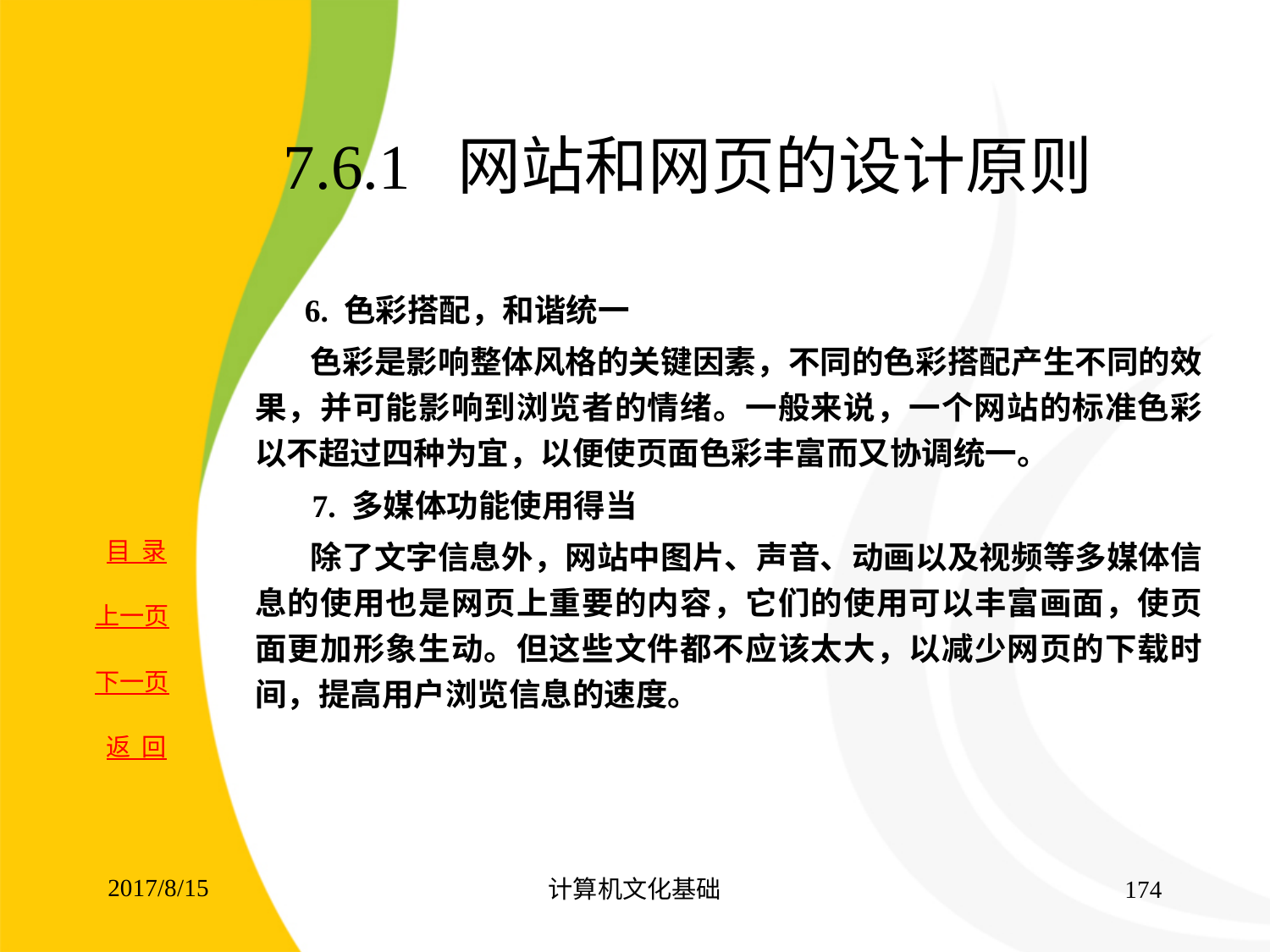

# 7.6.1  网站和网页的设计原则
                     6. 色彩搭配，和谐统一
             色彩是影响整体风格的关键因素，不同的色彩搭配产生不同的效果，并可能影响到浏览者的情绪。一般来说，一个网站的标准色彩以不超过四种为宜，以便使页面色彩丰富而又协调统一。
             7. 多媒体功能使用得当
             除了文字信息外，网站中图片、声音、动画以及视频等多媒体信息的使用也是网页上重要的内容，它们的使用可以丰富画面，使页面更加形象生动。但这些文件都不应该太大，以减少网页的下载时间，提高用户浏览信息的速度。
2017/8/15
计算机文化基础
174